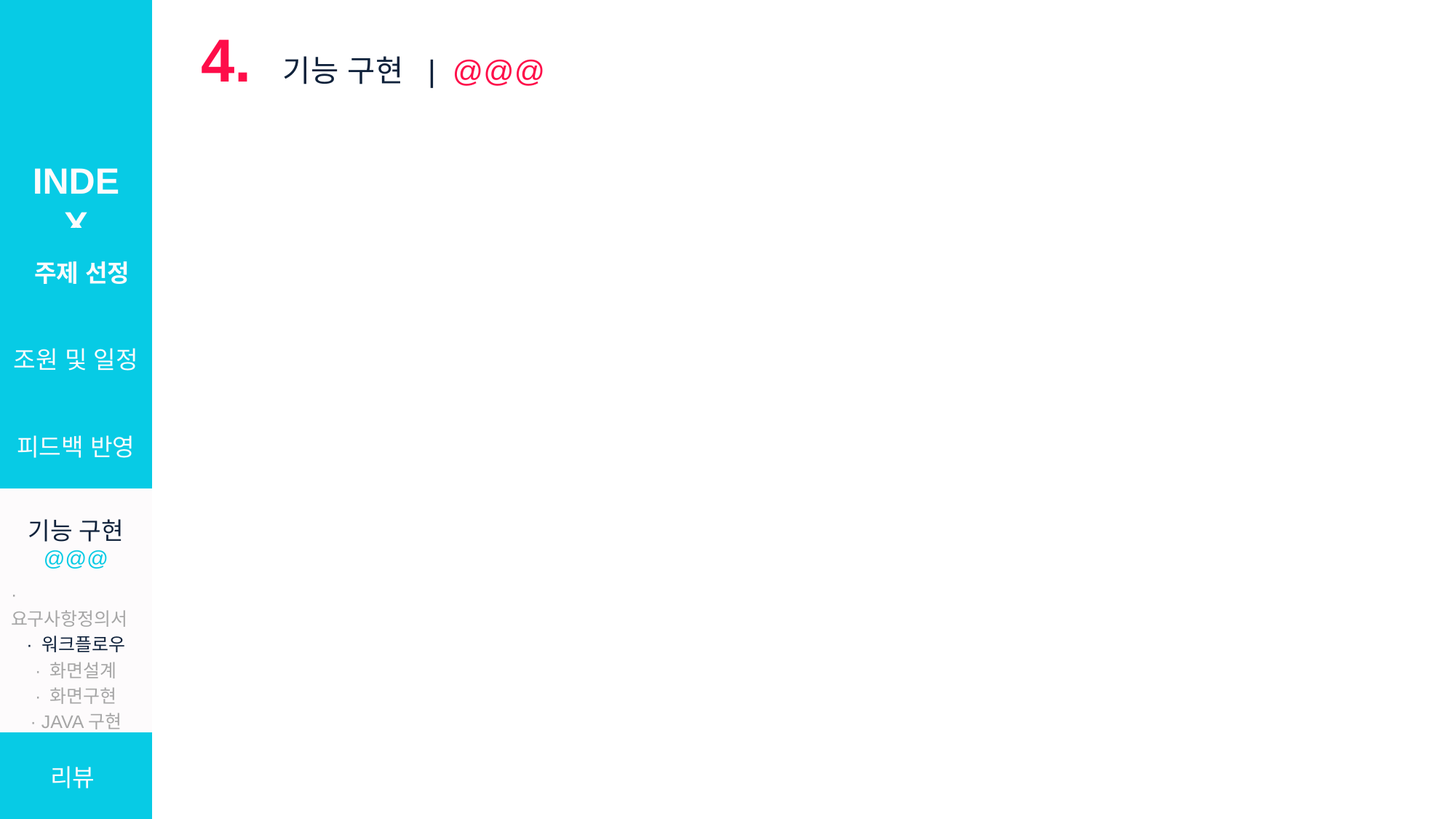

4. 기능 구현  |  @@@
INDEX
| 주제 선정 |
| --- |
| 조원 및 일정 |
| 피드백 반영 |
| 기능 구현 @@@ · 요구사항정의서 · 워크플로우 · 화면설계 · 화면구현 · JAVA구현 |
| 리뷰 |